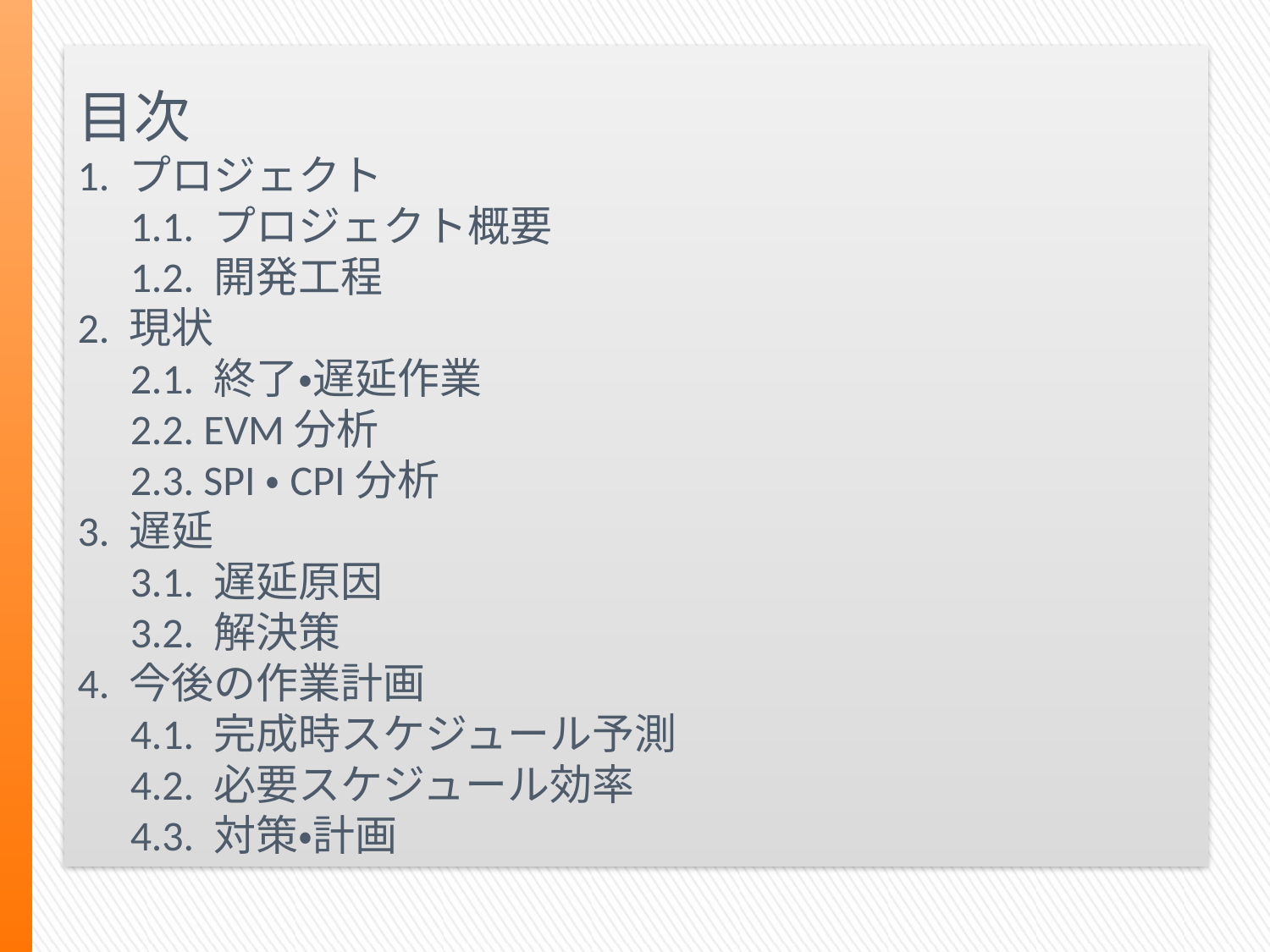

# 目次 1. プロジェクト　 　1.1. プロジェクト概要 　1.2. 開発工程 2. 現状 　2.1. 終了・遅延作業 　2.2. EVM分析 　2.3. SPI・CPI分析 3. 遅延 　3.1. 遅延原因 　3.2. 解決策 4. 今後の作業計画 　4.1. 完成時スケジュール予測 　4.2. 必要スケジュール効率 　4.3. 対策・計画